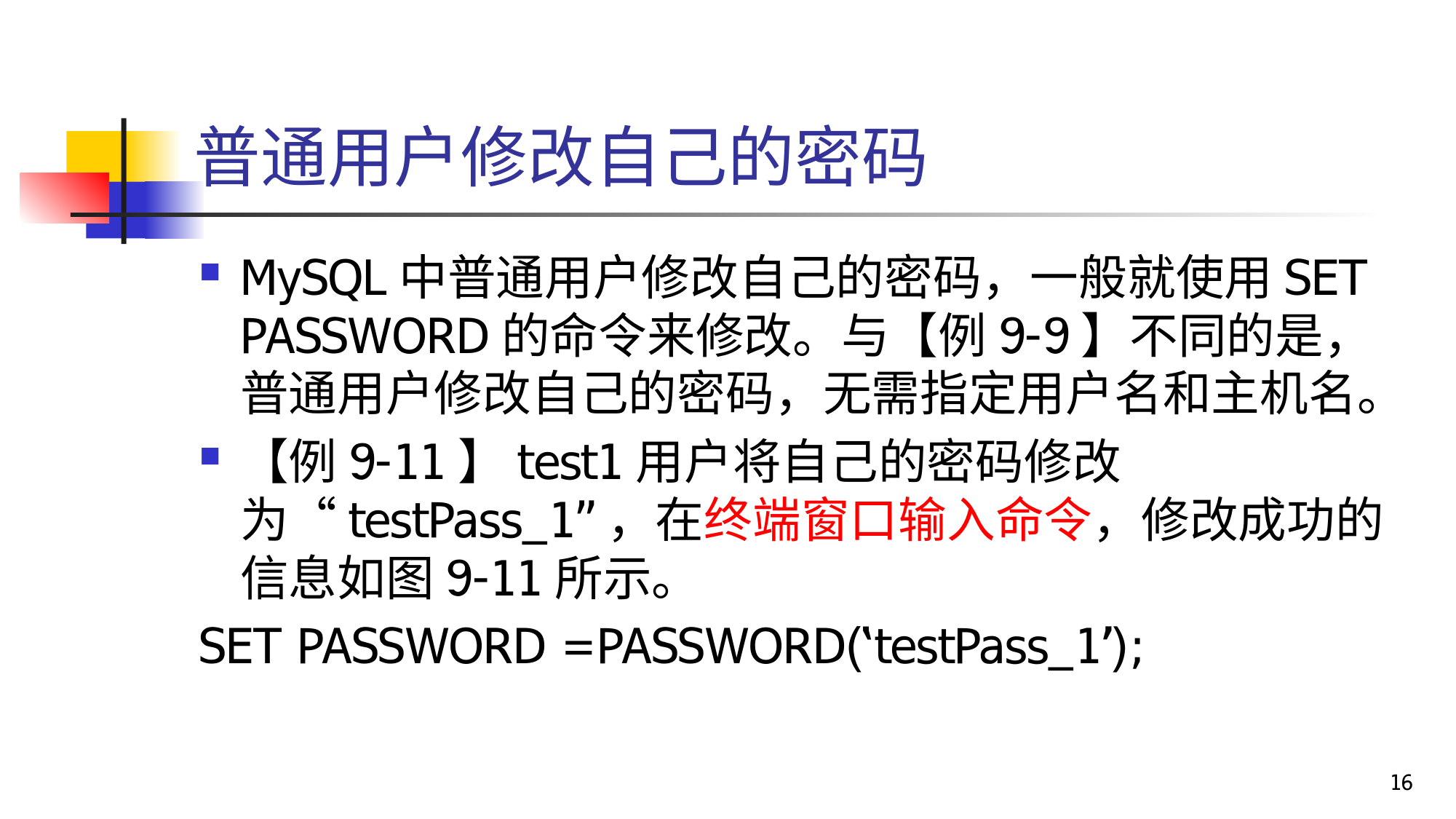

# 普通用户修改自己的密码
MySQL中普通用户修改自己的密码，一般就使用SET PASSWORD的命令来修改。与【例9-9】不同的是，普通用户修改自己的密码，无需指定用户名和主机名。
【例9-11】test1用户将自己的密码修改为“testPass_1”，在终端窗口输入命令，修改成功的信息如图9-11所示。
SET PASSWORD =PASSWORD(‘testPass_1’);

16